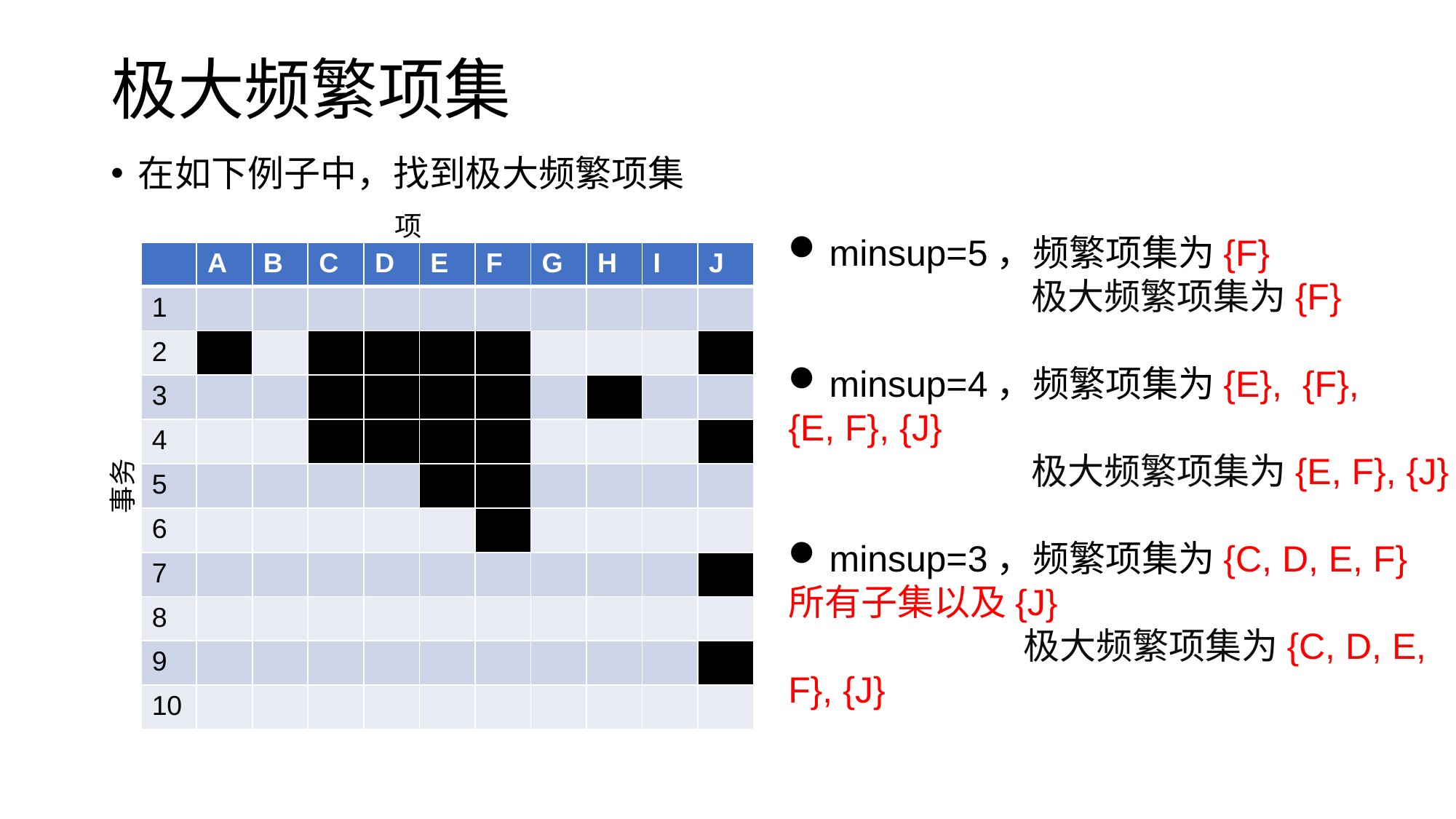

# 极大频繁项集
在如下例子中，找到极大频繁项集

项
minsup=5，频繁项集为{F}
		  极大频繁项集为{F}

minsup=4，频繁项集为{E},  {F},
{E, F}, {J}
		  极大频繁项集为{E, F}, {J}

minsup=3，频繁项集为{C, D, E, F}
所有子集以及{J}
		 极大频繁项集为{C, D, E,
F}, {J}

|  | A | B | C | D | E | F | G | H | I | J |
| --- | --- | --- | --- | --- | --- | --- | --- | --- | --- | --- |
| 1 |  |  |  |  |  |  |  |  |  |  |
| 2 |  |  |  |  |  |  |  |  |  |  |
| 3 |  |  |  |  |  |  |  |  |  |  |
| 4 |  |  |  |  |  |  |  |  |  |  |
| 5 |  |  |  |  |  |  |  |  |  |  |
| 6 |  |  |  |  |  |  |  |  |  |  |
| 7 |  |  |  |  |  |  |  |  |  |  |
| 8 |  |  |  |  |  |  |  |  |  |  |
| 9 |  |  |  |  |  |  |  |  |  |  |
| 10 |  |  |  |  |  |  |  |  |  |  |
事务